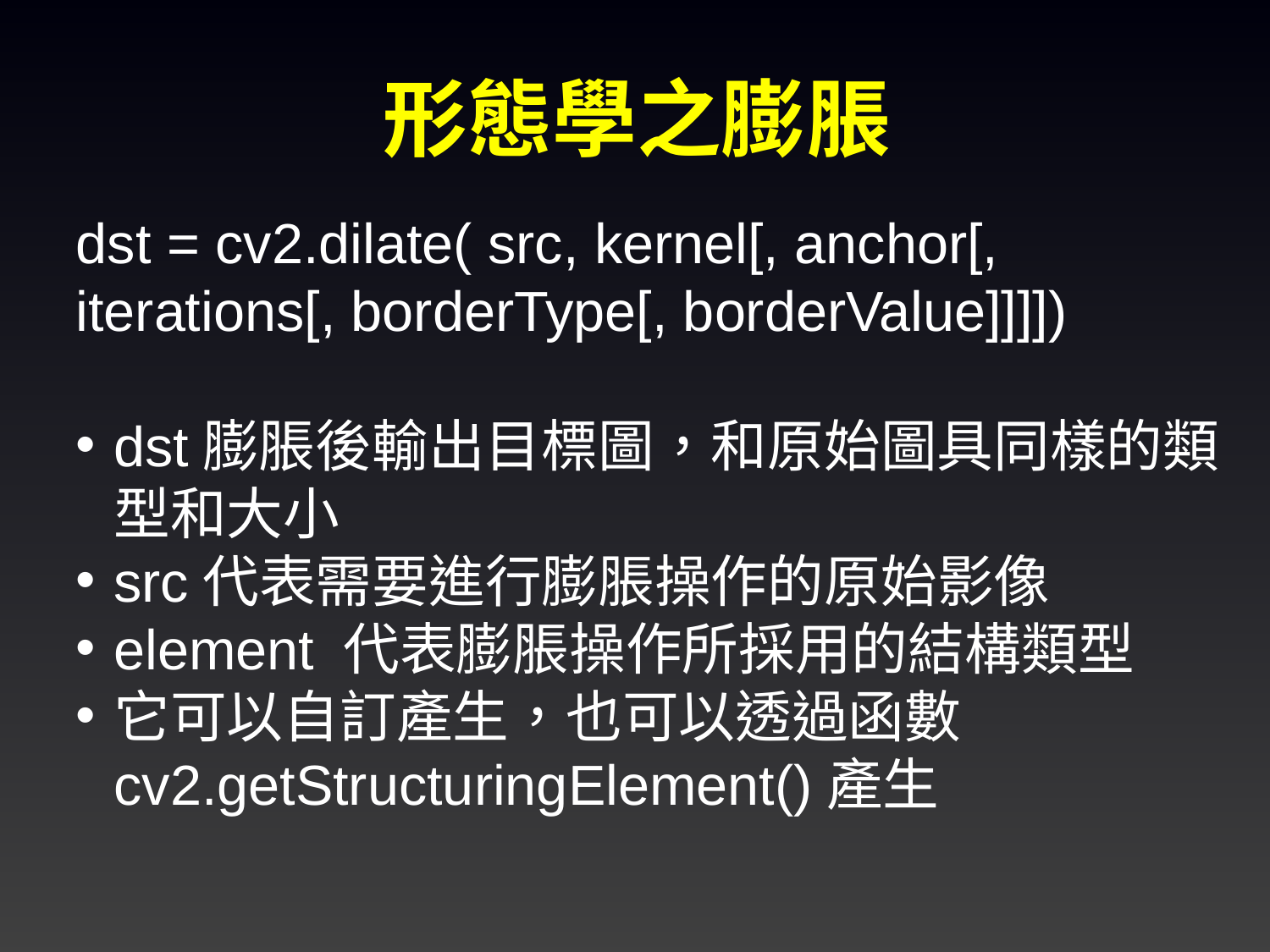

形態學之膨脹
dst = cv2.dilate( src, kernel[, anchor[, iterations[, borderType[, borderValue]]]])

dst膨脹後輸出目標圖，和原始圖具同樣的類型和大小
src代表需要進行膨脹操作的原始影像
element 代表膨脹操作所採用的結構類型
它可以自訂產生，也可以透過函數cv2.getStructuringElement()產生